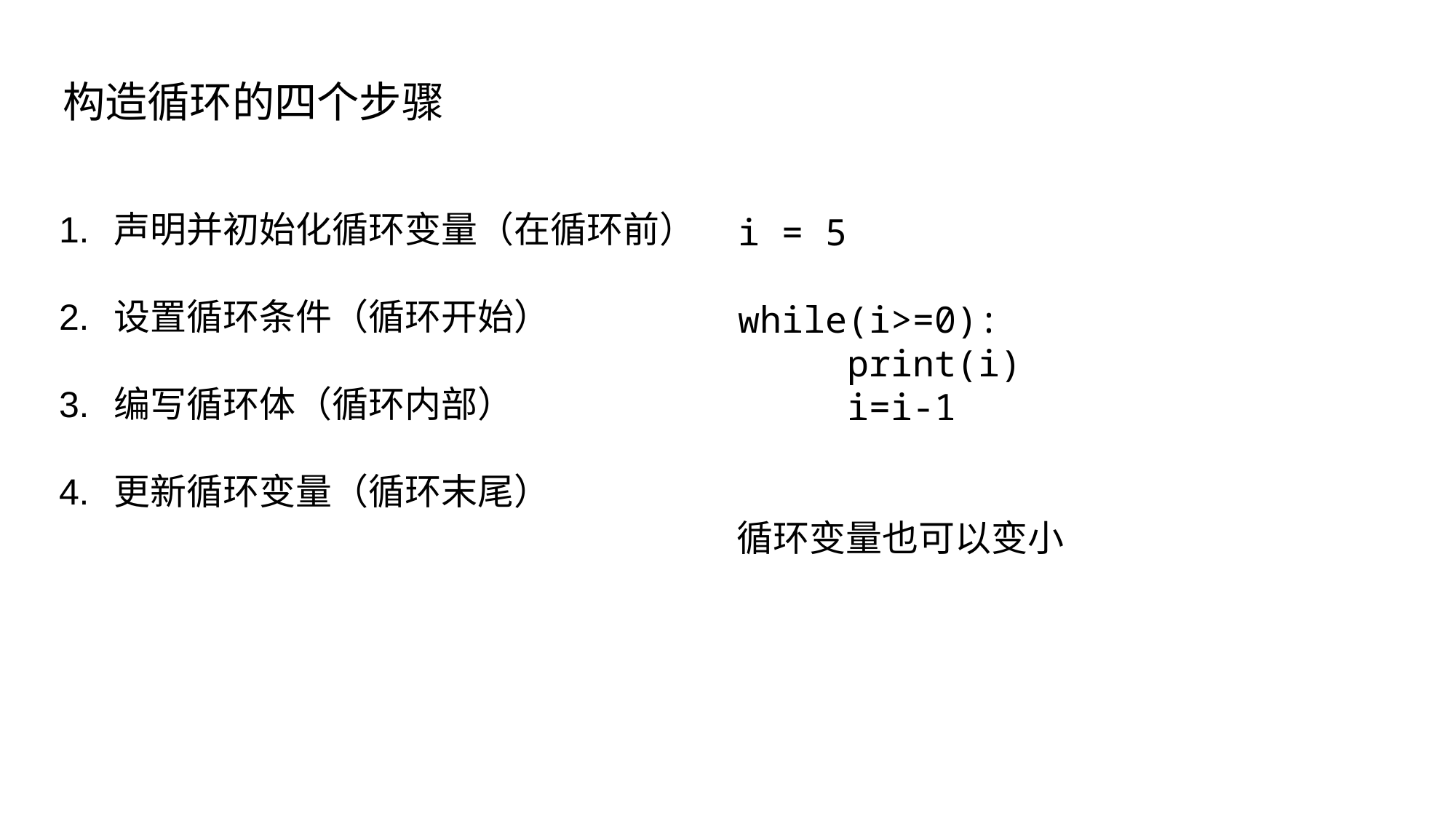

构造循环的四个步骤
声明并初始化循环变量（在循环前）

设置循环条件（循环开始）

编写循环体（循环内部）

更新循环变量（循环末尾）

i = 5

while(i>=0):
     print(i)
	i=i-1

循环变量也可以变小